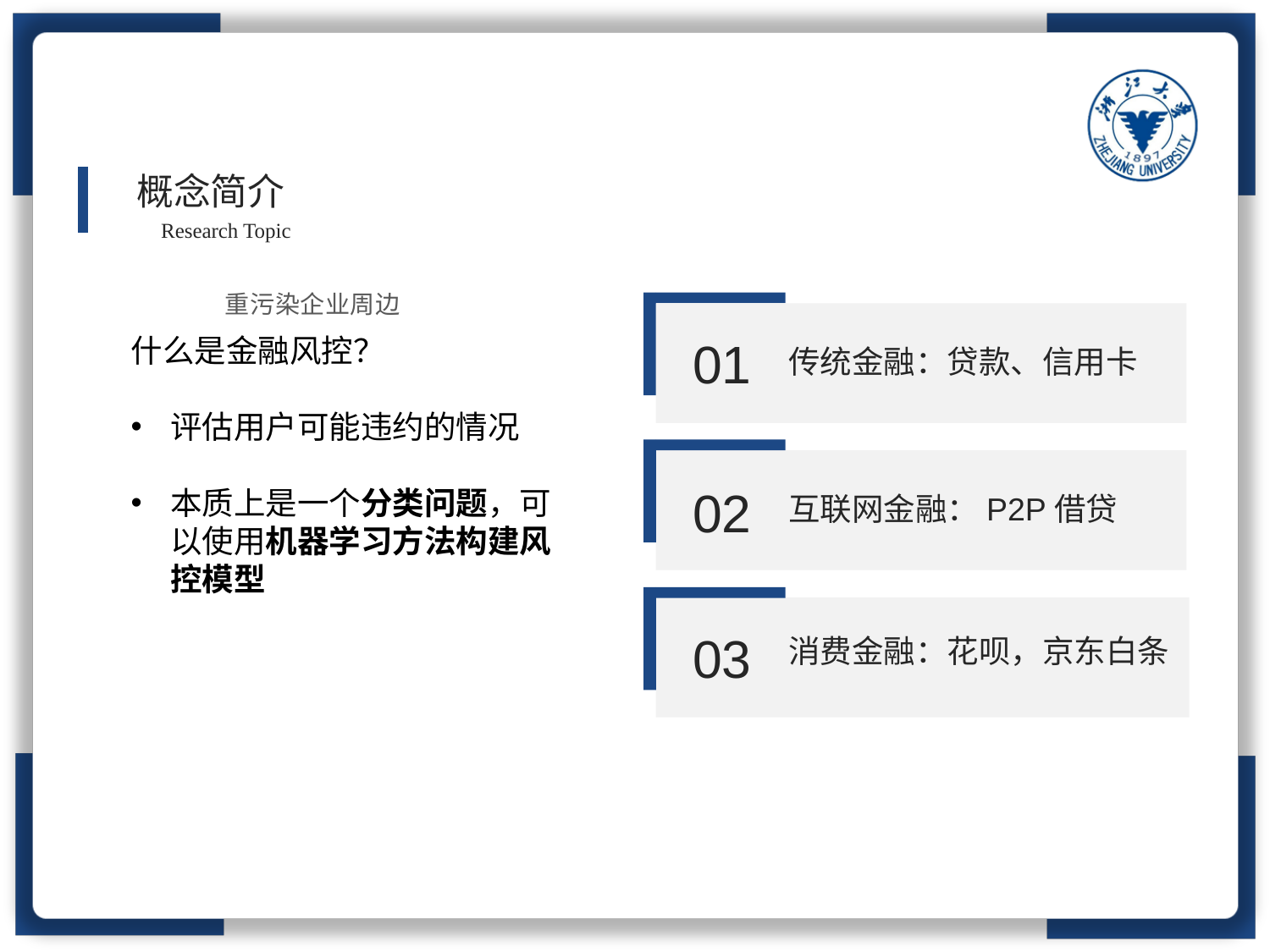

概念简介
Research Topic

### Chart: 重污染企业周边

| Category |
|---|

什么是金融风控？

评估用户可能违约的情况

本质上是一个分类问题，可以使用机器学习方法构建风控模型

01
传统金融：贷款、信用卡

02
互联网金融：P2P借贷

03
消费金融：花呗，京东白条